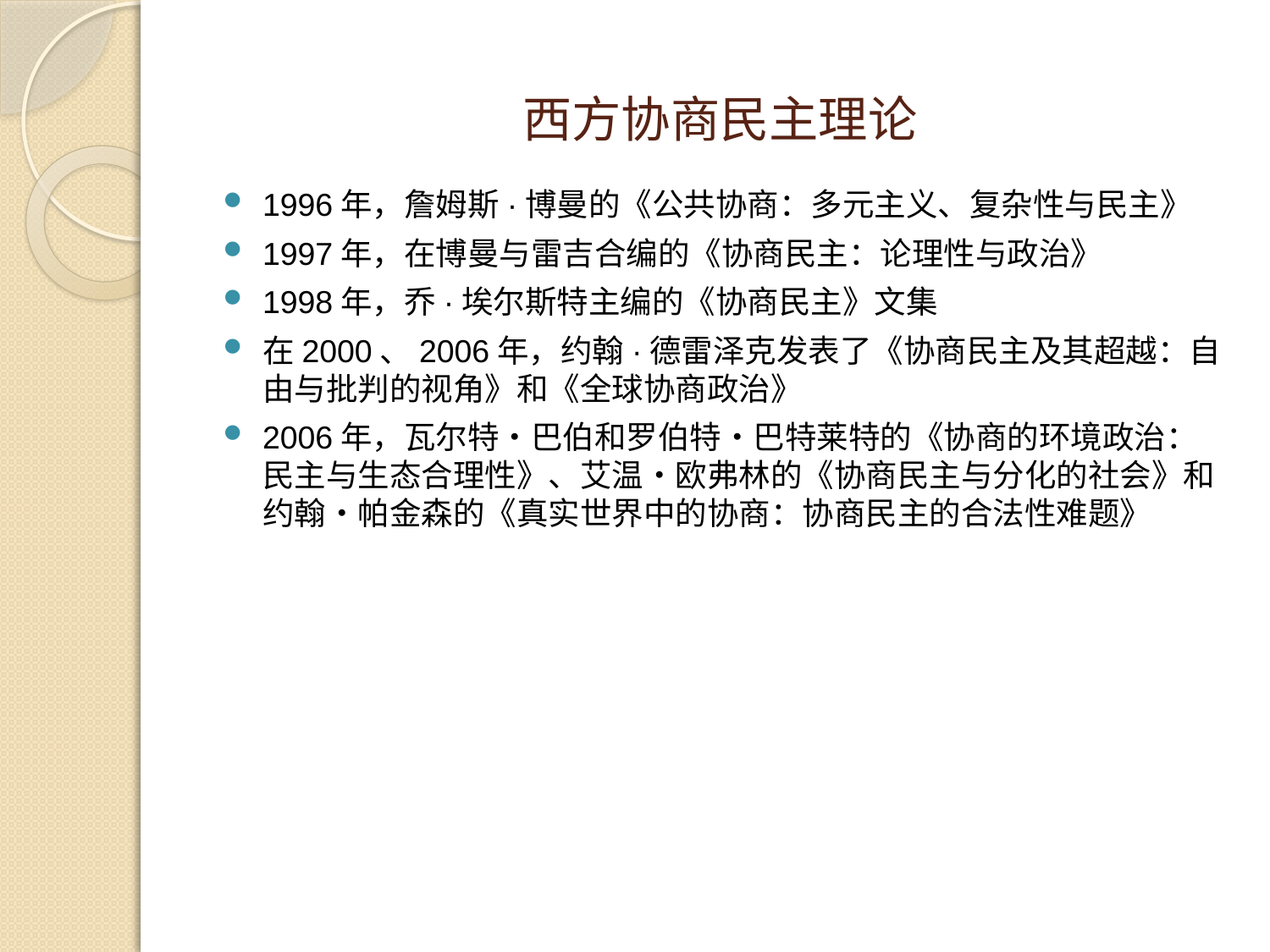

# 西方协商民主理论
1996年，詹姆斯·博曼的《公共协商：多元主义、复杂性与民主》
1997年，在博曼与雷吉合编的《协商民主：论理性与政治》
1998年，乔·埃尔斯特主编的《协商民主》文集
在2000、2006年，约翰·德雷泽克发表了《协商民主及其超越：自由与批判的视角》和《全球协商政治》
2006年，瓦尔特•巴伯和罗伯特•巴特莱特的《协商的环境政治：民主与生态合理性》、艾温•欧弗林的《协商民主与分化的社会》和约翰•帕金森的《真实世界中的协商：协商民主的合法性难题》